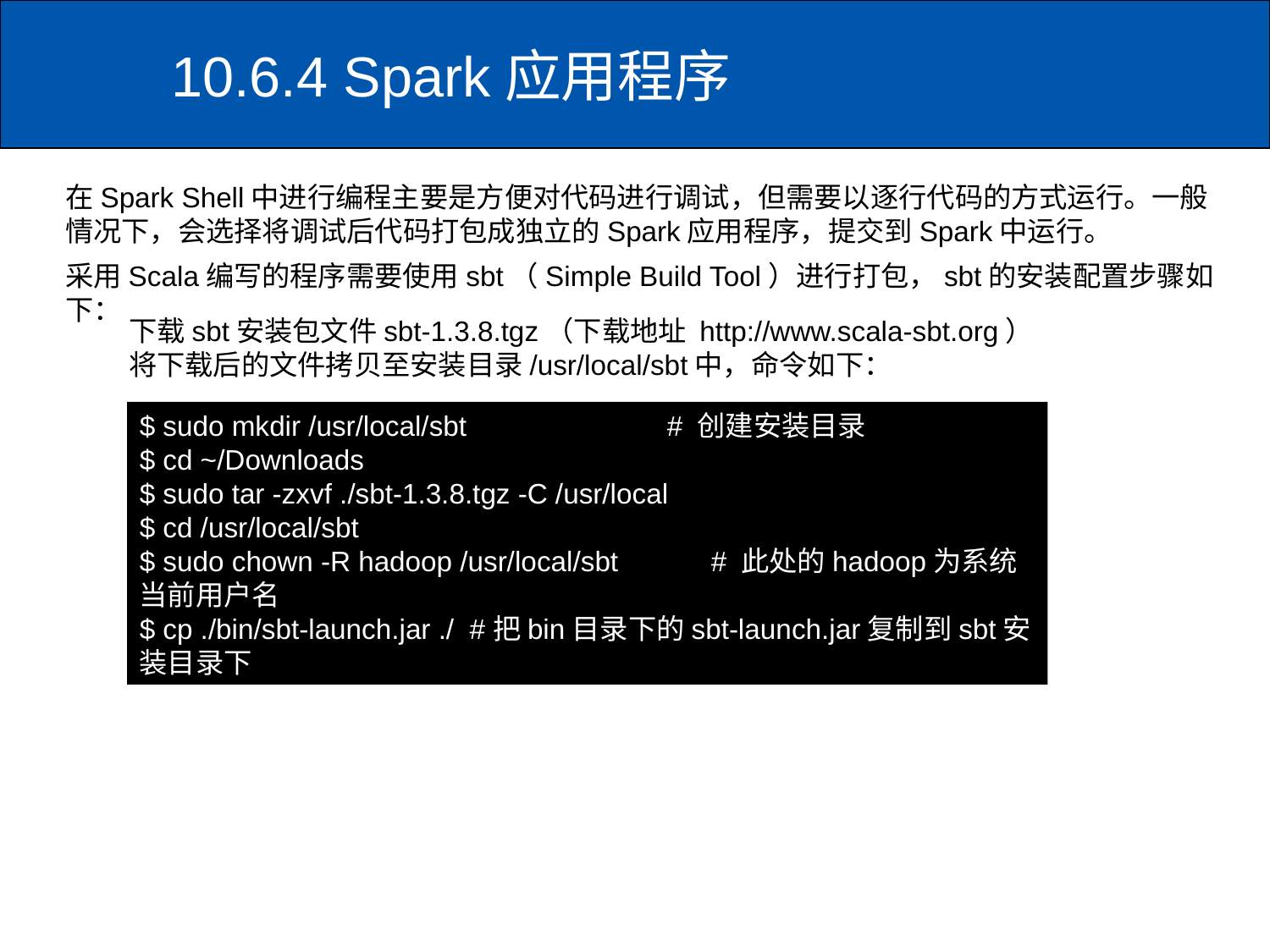

# 10.6.4 Spark应用程序
在Spark Shell中进行编程主要是方便对代码进行调试，但需要以逐行代码的方式运行。一般情况下，会选择将调试后代码打包成独立的Spark应用程序，提交到Spark中运行。
采用Scala编写的程序需要使用sbt（Simple Build Tool）进行打包，sbt的安装配置步骤如下：
下载sbt安装包文件sbt-1.3.8.tgz（下载地址 http://www.scala-sbt.org）
将下载后的文件拷贝至安装目录/usr/local/sbt中，命令如下：
$ sudo mkdir /usr/local/sbt             　　　# 创建安装目录
$ cd ~/Downloads
$ sudo tar -zxvf ./sbt-1.3.8.tgz -C /usr/local
$ cd /usr/local/sbt
$ sudo chown -R hadoop /usr/local/sbt  　　 # 此处的hadoop为系统当前用户名
$ cp ./bin/sbt-launch.jar ./  #把bin目录下的sbt-launch.jar复制到sbt安装目录下